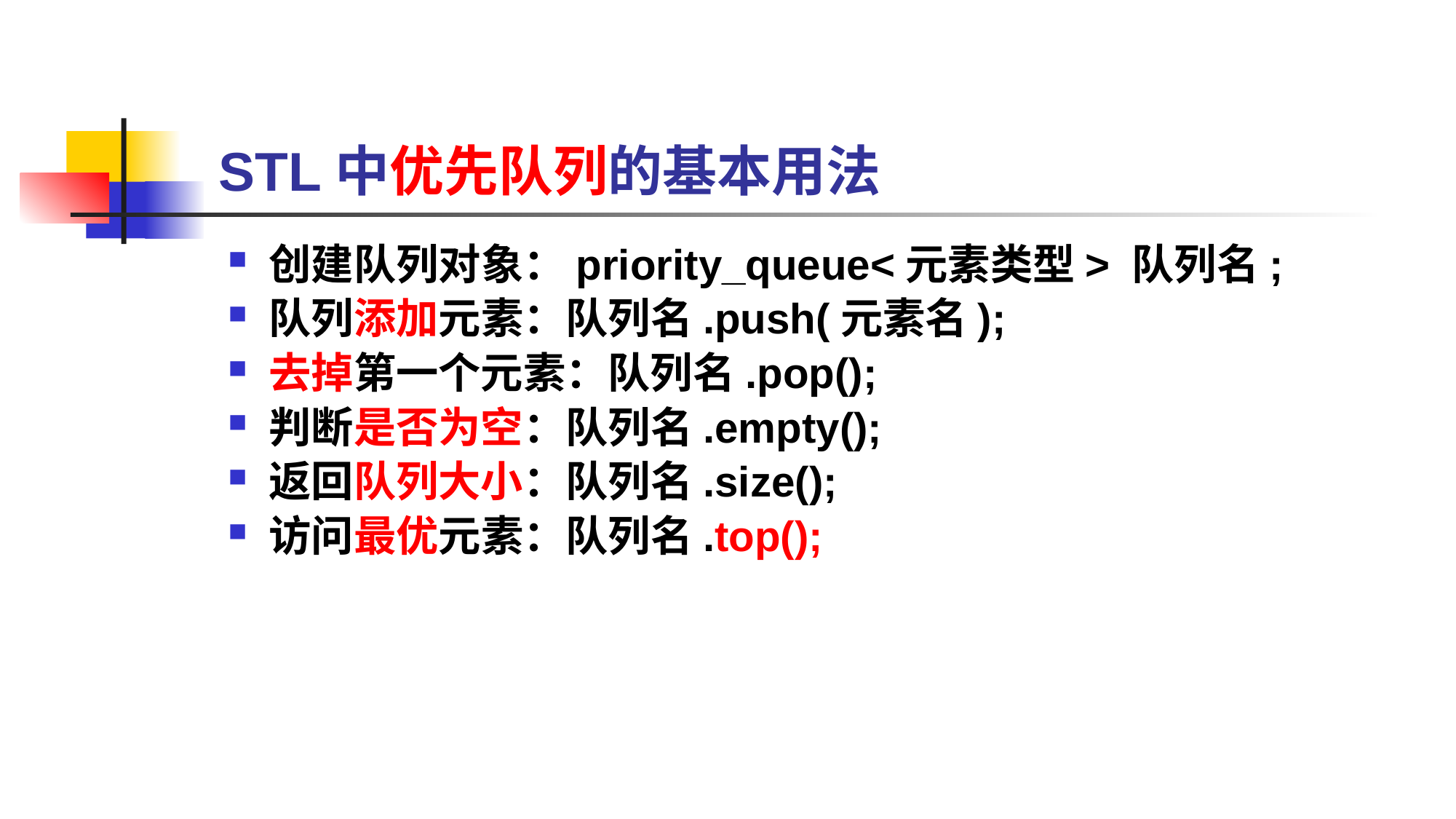

# STL中优先队列的基本用法
创建队列对象：priority_queue<元素类型> 队列名;
队列添加元素：队列名.push(元素名);
去掉第一个元素：队列名.pop();
判断是否为空：队列名.empty();
返回队列大小：队列名.size();
访问最优元素：队列名.top();

22